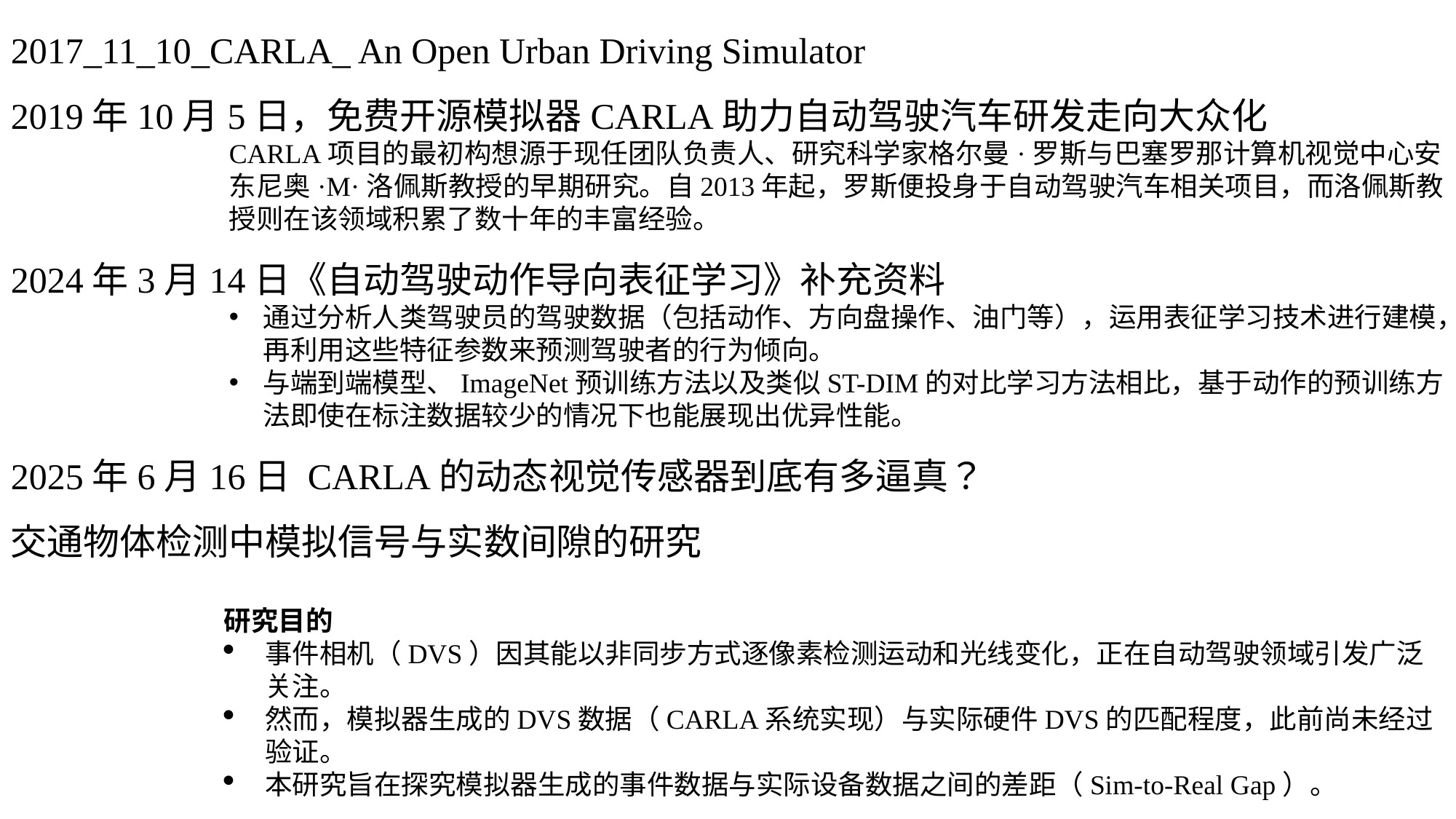

2017_11_10_CARLA_ An Open Urban Driving Simulator
2019年10月5日，免费开源模拟器CARLA助力自动驾驶汽车研发走向大众化
CARLA项目的最初构想源于现任团队负责人、研究科学家格尔曼·罗斯与巴塞罗那计算机视觉中心安东尼奥·M·洛佩斯教授的早期研究。自2013年起，罗斯便投身于自动驾驶汽车相关项目，而洛佩斯教授则在该领域积累了数十年的丰富经验。
2024年3月14日《自动驾驶动作导向表征学习》补充资料
通过分析人类驾驶员的驾驶数据（包括动作、方向盘操作、油门等），运用表征学习技术进行建模，再利用这些特征参数来预测驾驶者的行为倾向。
与端到端模型、ImageNet预训练方法以及类似ST-DIM的对比学习方法相比，基于动作的预训练方法即使在标注数据较少的情况下也能展现出优异性能。
2025年6月16日 CARLA的动态视觉传感器到底有多逼真？
交通物体检测中模拟信号与实数间隙的研究
研究目的
事件相机（DVS）因其能以非同步方式逐像素检测运动和光线变化，正在自动驾驶领域引发广泛关注。
然而，模拟器生成的DVS数据（CARLA系统实现）与实际硬件DVS的匹配程度，此前尚未经过验证。
本研究旨在探究模拟器生成的事件数据与实际设备数据之间的差距（Sim-to-Real Gap）。